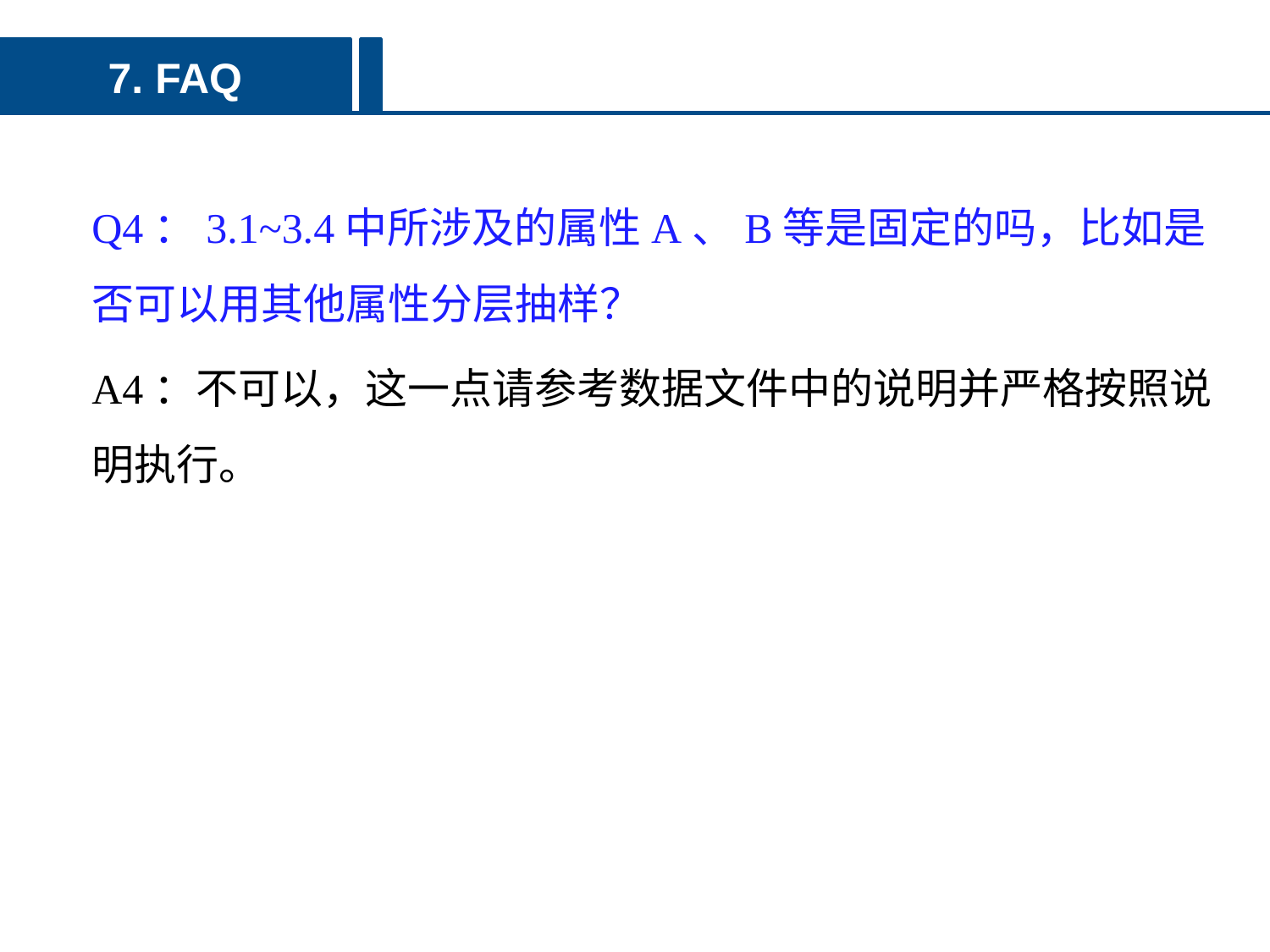

7. FAQ

Q4：3.1~3.4中所涉及的属性A、B等是固定的吗，比如是否可以用其他属性分层抽样？
A4：不可以，这一点请参考数据文件中的说明并严格按照说明执行。